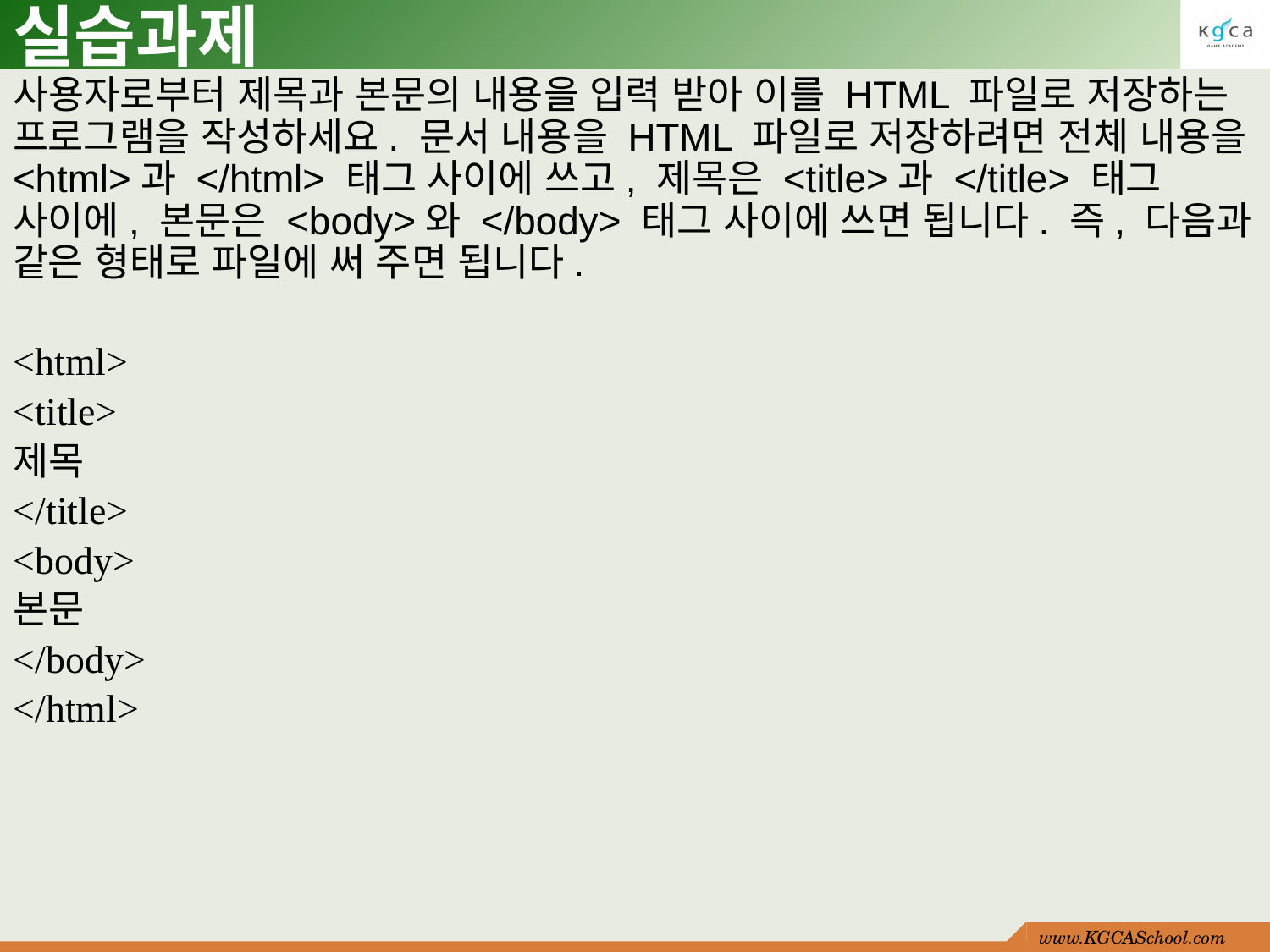

# 실습과제
사용자로부터 제목과 본문의 내용을 입력 받아 이를 HTML 파일로 저장하는 프로그램을 작성하세요. 문서 내용을 HTML 파일로 저장하려면 전체 내용을 <html>과 </html> 태그 사이에 쓰고, 제목은 <title>과 </title> 태그 사이에, 본문은 <body>와 </body> 태그 사이에 쓰면 됩니다. 즉, 다음과 같은 형태로 파일에 써 주면 됩니다.

<html>
<title>
제목
</title>
<body>
본문
</body>
</html>